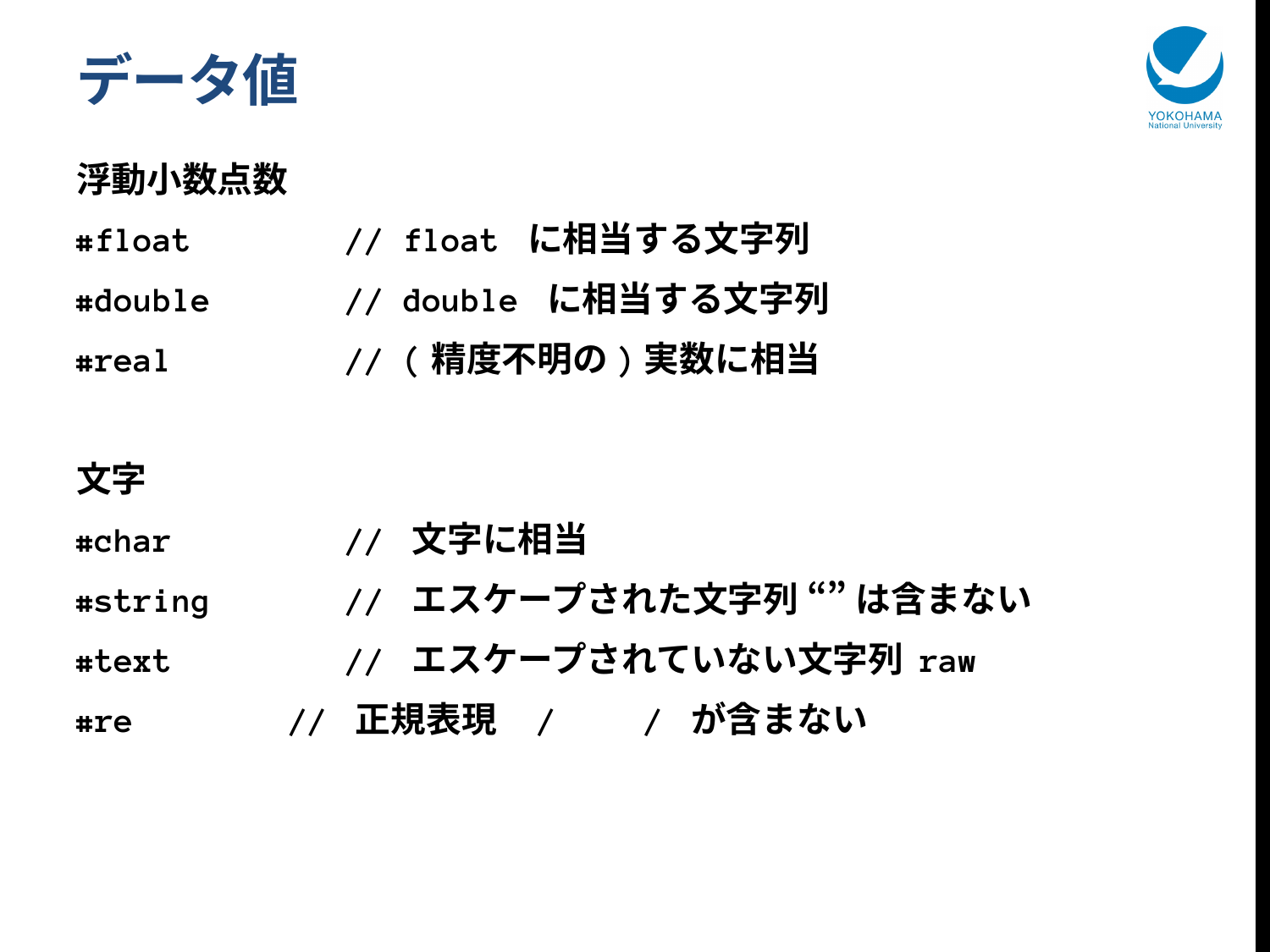

# データ値
浮動小数点数
#float        // float に相当する文字列
#double       // double に相当する文字列
#real         // (精度不明の)実数に相当

文字
#char         // 文字に相当
#string       // エスケープされた文字列 “” は含まない
#text         // エスケープされていない文字列 raw
#re 　　      // 正規表現    /　　/ が含まない